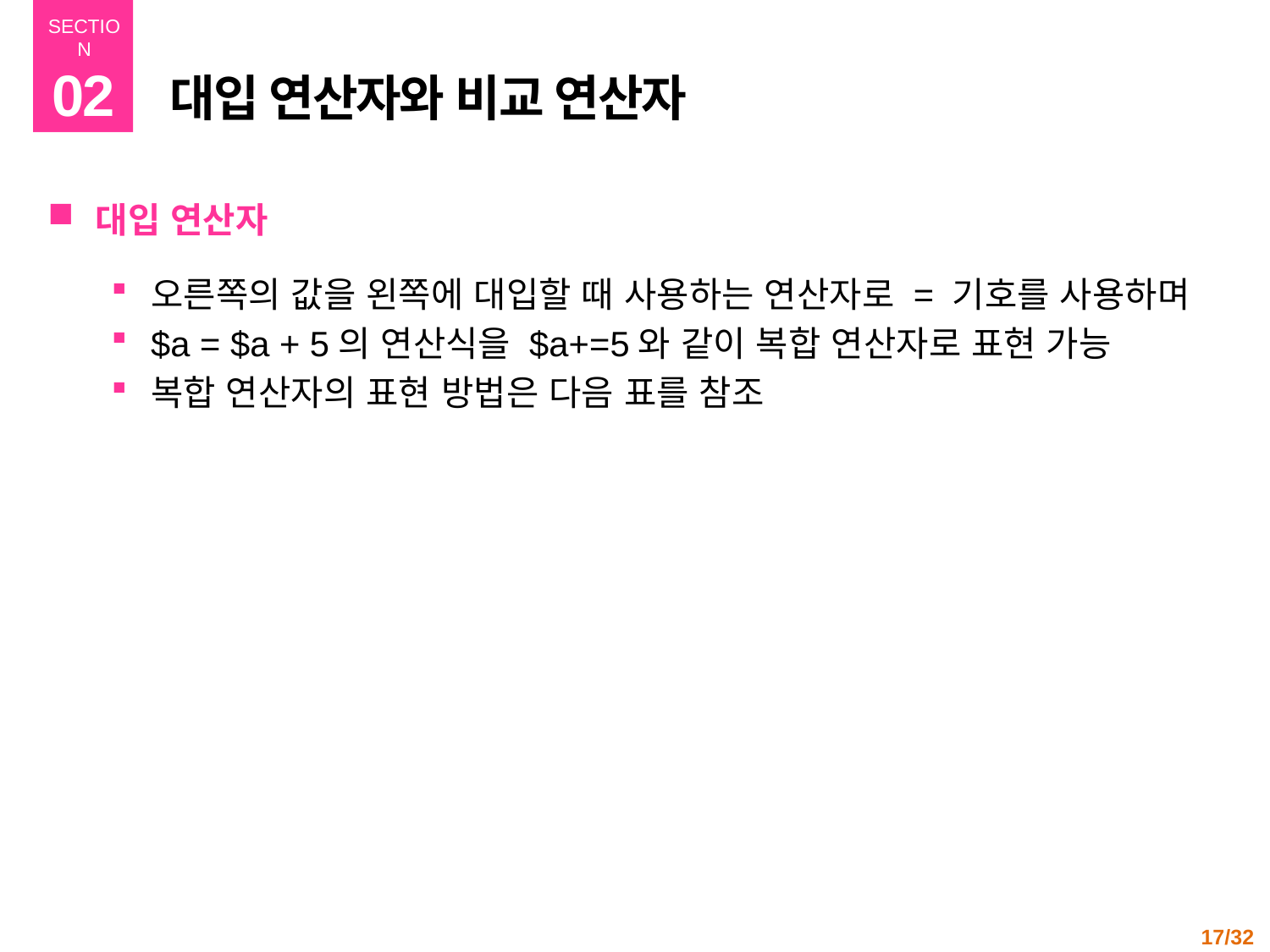

02
# 대입 연산자와 비교 연산자
대입 연산자

오른쪽의 값을 왼쪽에 대입할 때 사용하는 연산자로 = 기호를 사용하며
$a = $a + 5의 연산식을 $a+=5와 같이 복합 연산자로 표현 가능
복합 연산자의 표현 방법은 다음 표를 참조